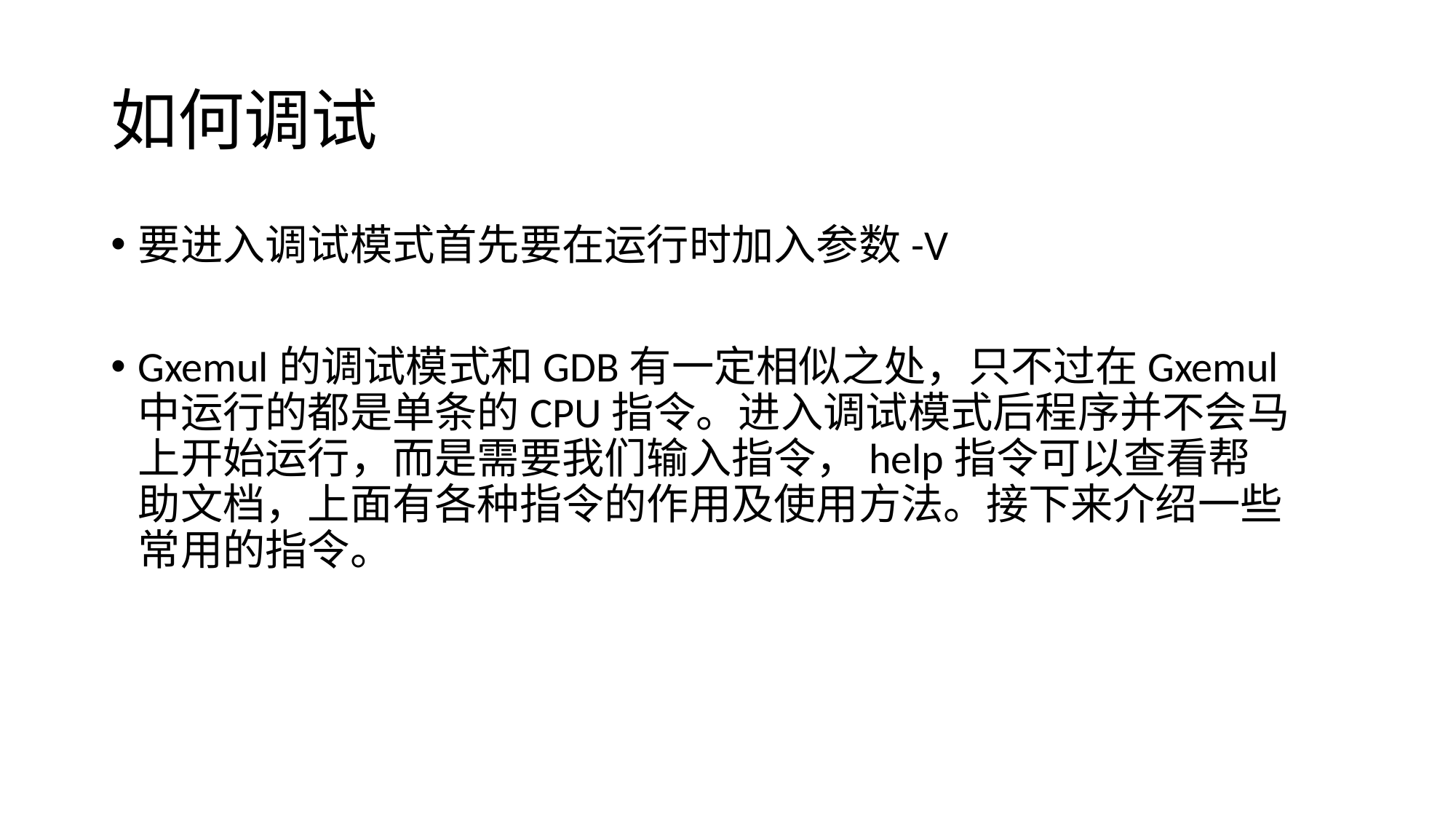

# 如何调试
要进入调试模式首先要在运行时加入参数-V

Gxemul的调试模式和GDB有一定相似之处，只不过在Gxemul中运行的都是单条的CPU指令。进入调试模式后程序并不会马上开始运行，而是需要我们输入指令，help指令可以查看帮助文档，上面有各种指令的作用及使用方法。接下来介绍一些常用的指令。